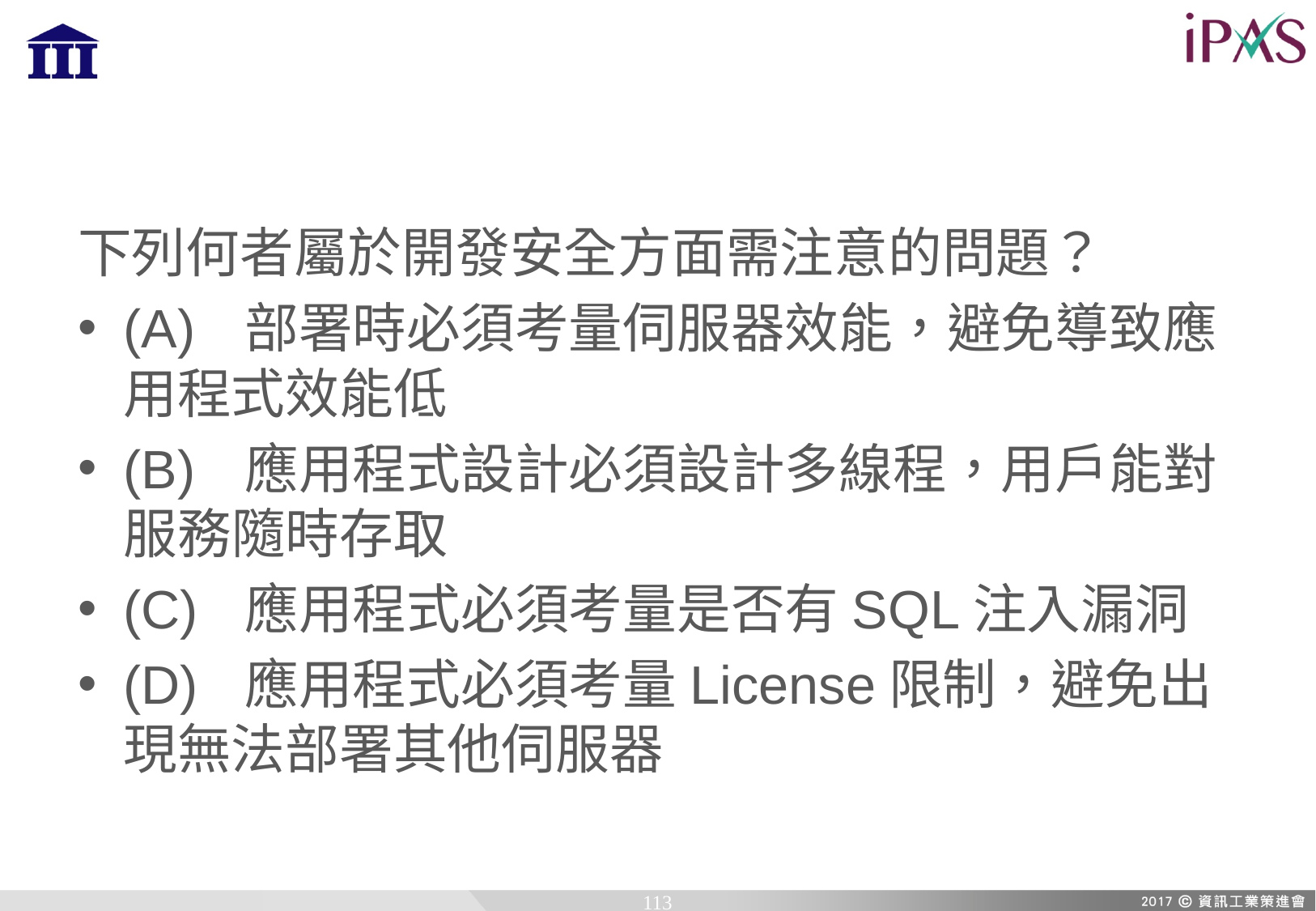

下列何者屬於開發安全方面需注意的問題？
(A)	部署時必須考量伺服器效能，避免導致應用程式效能低
(B)	應用程式設計必須設計多線程，用戶能對服務隨時存取
(C)	應用程式必須考量是否有SQL注入漏洞
(D)	應用程式必須考量License限制，避免出現無法部署其他伺服器
113